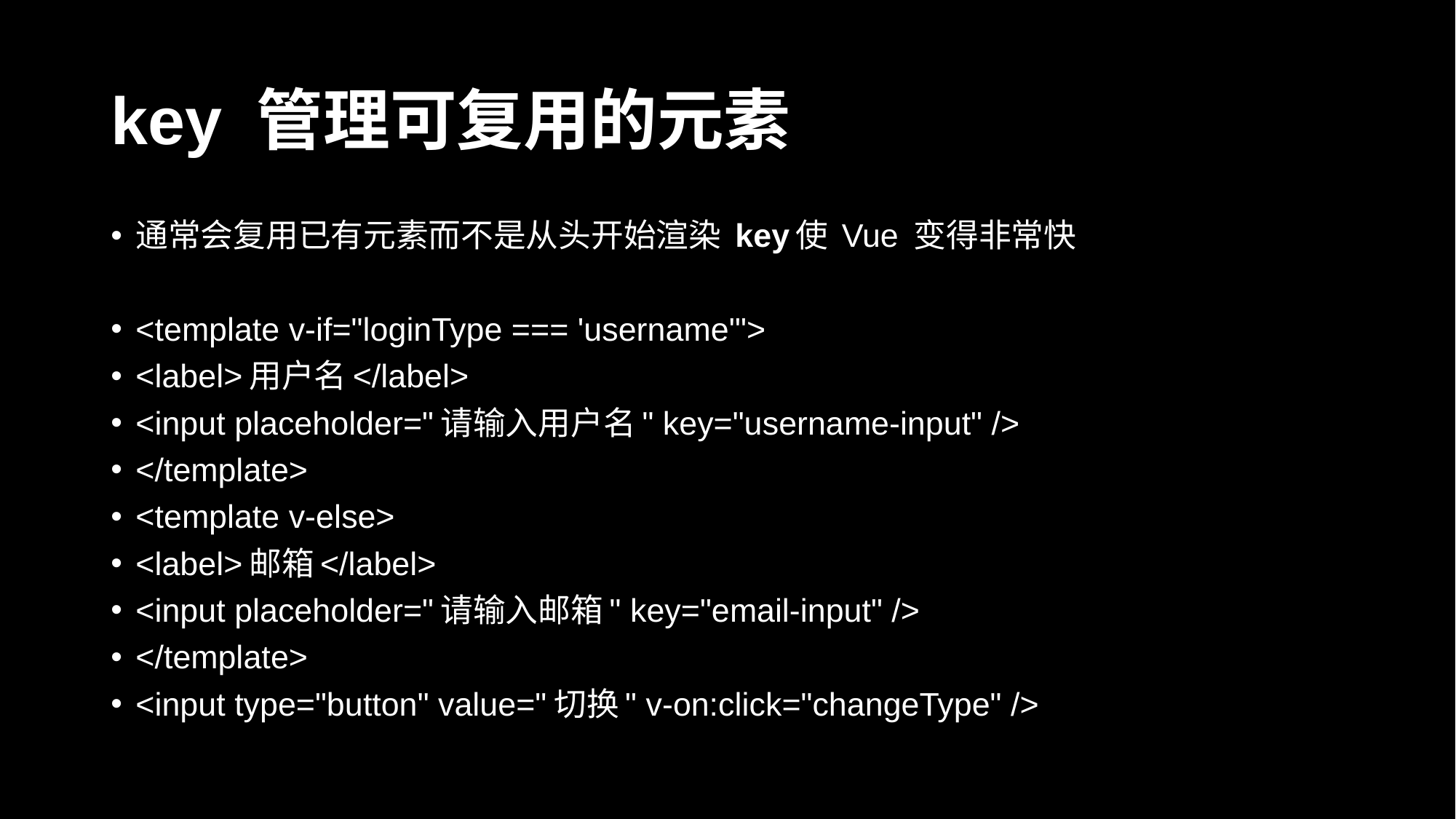

# key 管理可复用的元素
通常会复用已有元素而不是从头开始渲染 key使 Vue 变得非常快

<template v-if="loginType === 'username'">
<label>用户名</label>
<input placeholder="请输入用户名" key="username-input" />
</template>
<template v-else>
<label>邮箱</label>
<input placeholder="请输入邮箱" key="email-input" />
</template>
<input type="button" value="切换" v-on:click="changeType" />